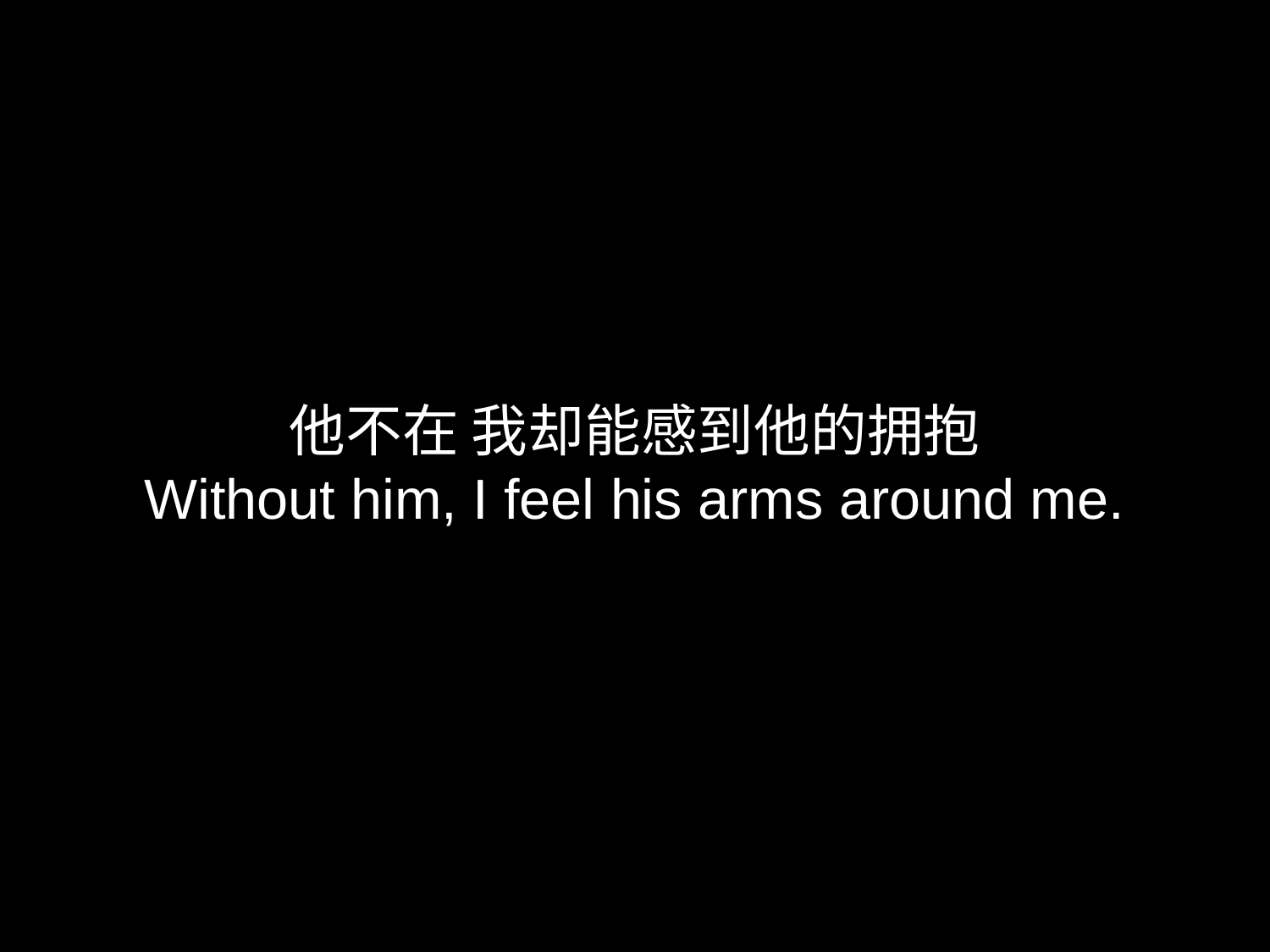

他不在 我却能感到他的拥抱
Without him, I feel his arms around me.